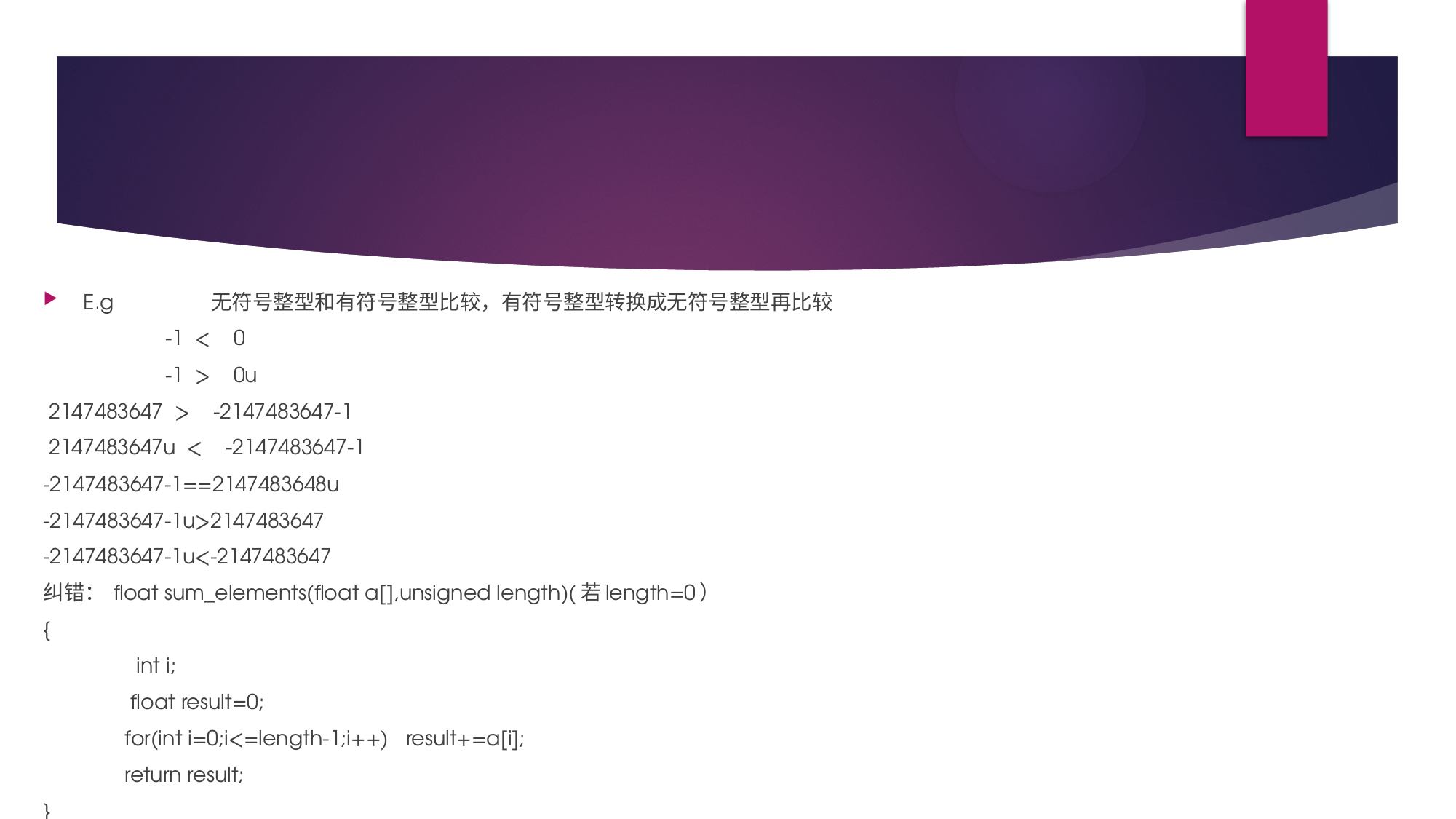

#
E.g                无符号整型和有符号整型比较，有符号整型转换成无符号整型再比较
                     -1  <    0
                     -1  >    0u
 2147483647  >    -2147483647-1
 2147483647u  <    -2147483647-1
-2147483647-1==2147483648u
-2147483647-1u>2147483647
-2147483647-1u<-2147483647
纠错： float sum_elements(float a[],unsigned length)(若length=0）
{
                int i;
               float result=0;
              for(int i=0;i<=length-1;i++)   result+=a[i];
              return result;
}